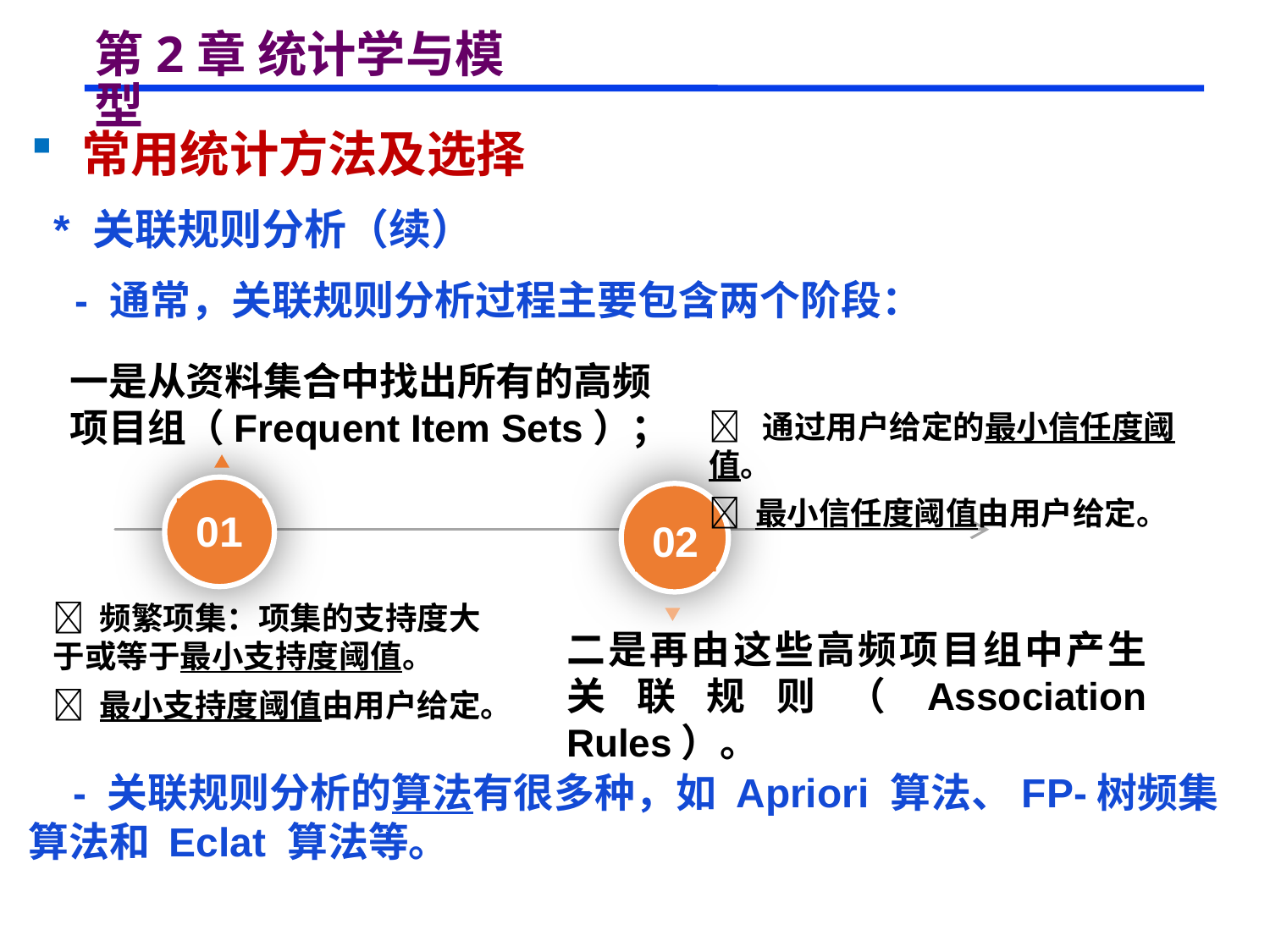

# 第2章 统计学与模型
 常用统计方法及选择
  * 关联规则分析（续）
    - 通常，关联规则分析过程主要包含两个阶段：
一是从资料集合中找出所有的高频项目组（Frequent Item Sets）；
•  通过用户给定的最小信任度阈值。
• 最小信任度阈值由用户给定。

01
02
• 频繁项集：项集的支持度大于或等于最小支持度阈值。
• 最小支持度阈值由用户给定。

二是再由这些高频项目组中产生关联规则（Association Rules）。
    - 关联规则分析的算法有很多种，如 Apriori 算法、FP-树频集算法和 Eclat 算法等。